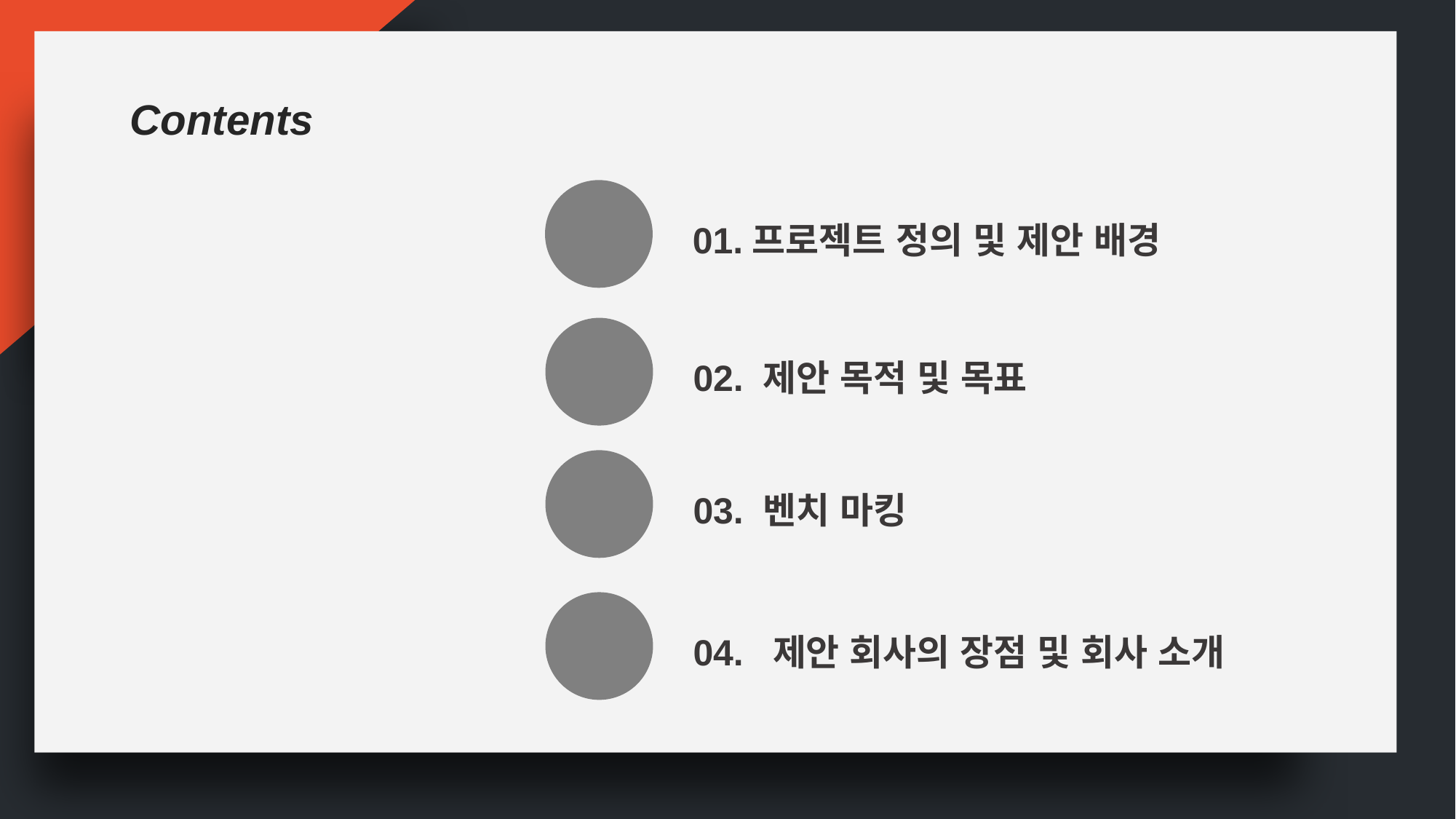

Contents

01.프로젝트 정의 및 제안 배경

02. 제안 목적 및 목표

03. 벤치 마킹

04.  제안 회사의 장점 및 회사 소개